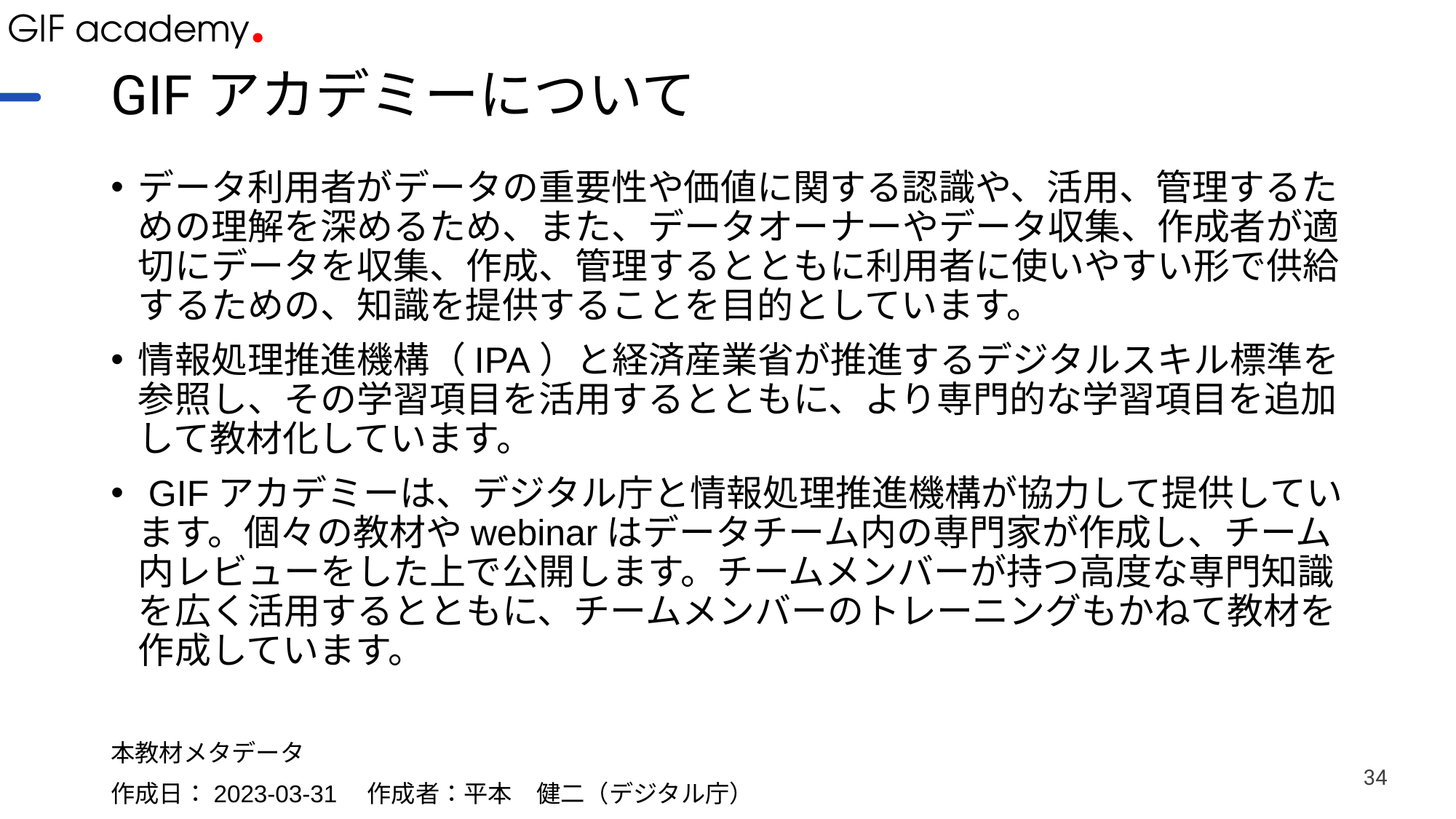

# GIFアカデミーについて
データ利用者がデータの重要性や価値に関する認識や、活用、管理するための理解を深めるため、また、データオーナーやデータ収集、作成者が適切にデータを収集、作成、管理するとともに利用者に使いやすい形で供給するための、知識を提供することを目的としています。
情報処理推進機構（IPA）と経済産業省が推進するデジタルスキル標準を参照し、その学習項目を活用するとともに、より専門的な学習項目を追加して教材化しています。
 GIFアカデミーは、デジタル庁と情報処理推進機構が協力して提供しています。個々の教材やwebinarはデータチーム内の専門家が作成し、チーム内レビューをした上で公開します。チームメンバーが持つ高度な専門知識を広く活用するとともに、チームメンバーのトレーニングもかねて教材を作成しています。

本教材メタデータ
作成日：2023-03-31　作成者：平本　健二（デジタル庁）

34